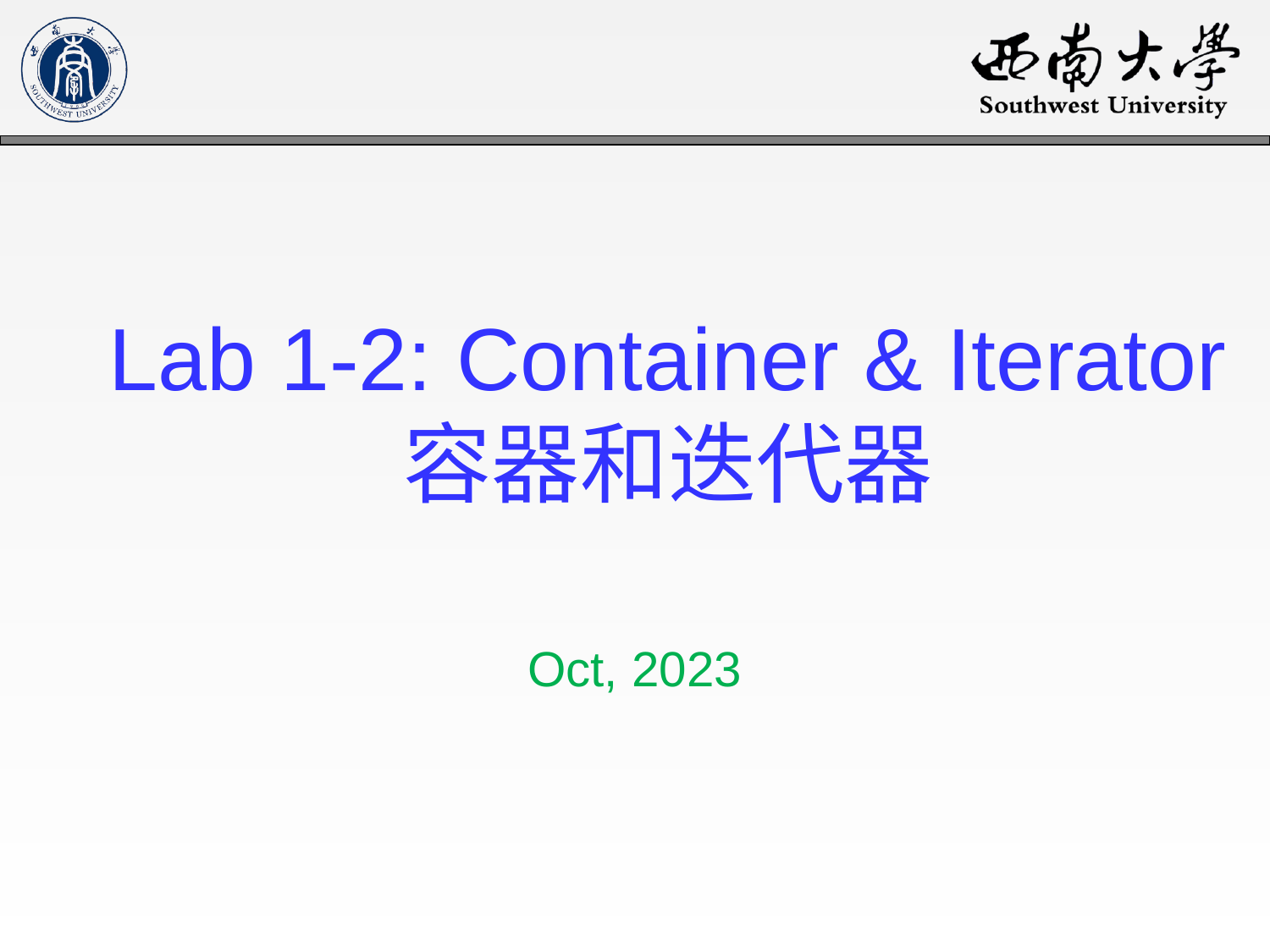

# Lab 1-2: Container & Iterator 容器和迭代器

Oct, 2023